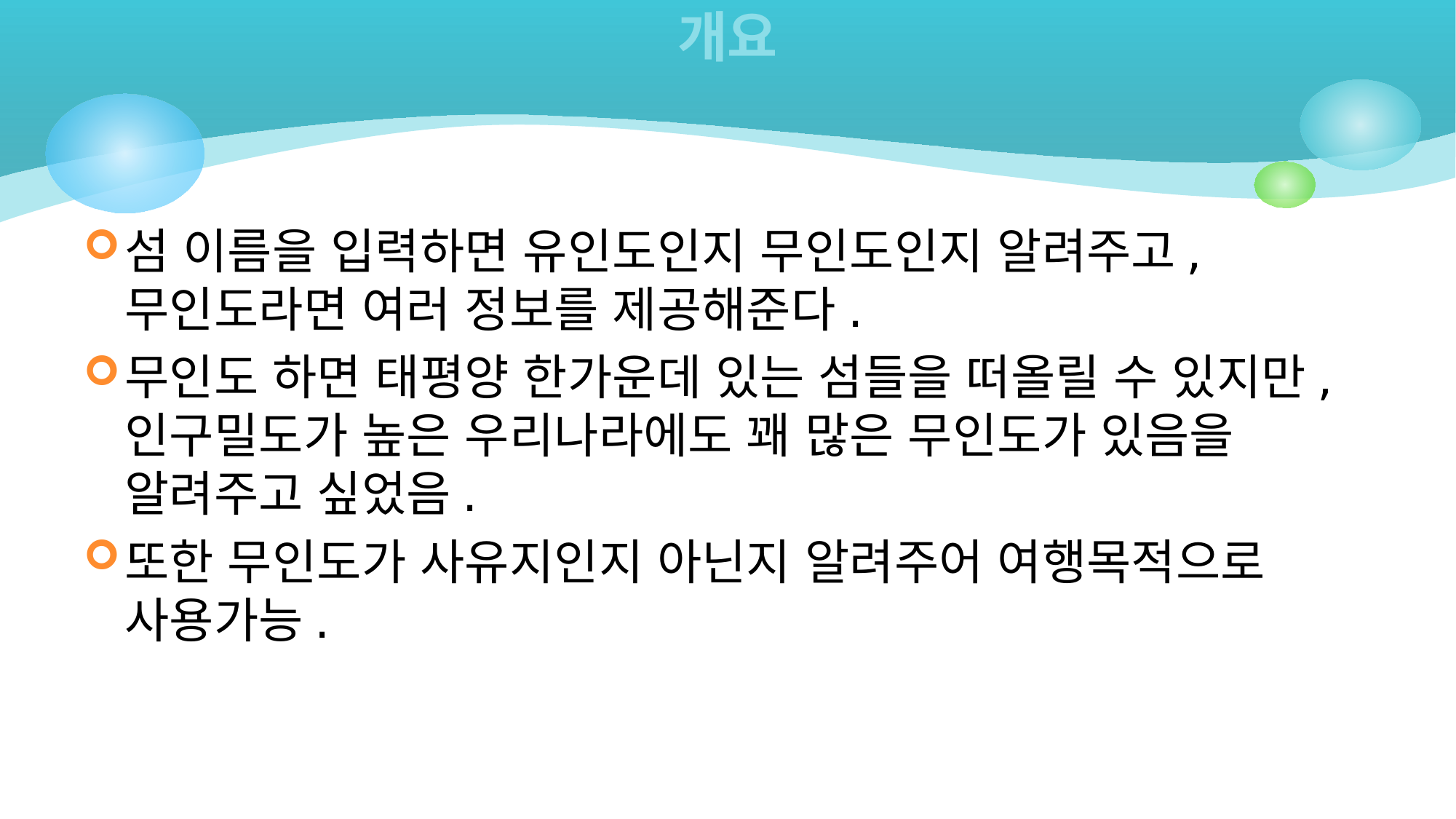

# 개요
섬 이름을 입력하면 유인도인지 무인도인지 알려주고, 무인도라면 여러 정보를 제공해준다.
무인도 하면 태평양 한가운데 있는 섬들을 떠올릴 수 있지만, 인구밀도가 높은 우리나라에도 꽤 많은 무인도가 있음을 알려주고 싶었음.
또한 무인도가 사유지인지 아닌지 알려주어 여행목적으로 사용가능.